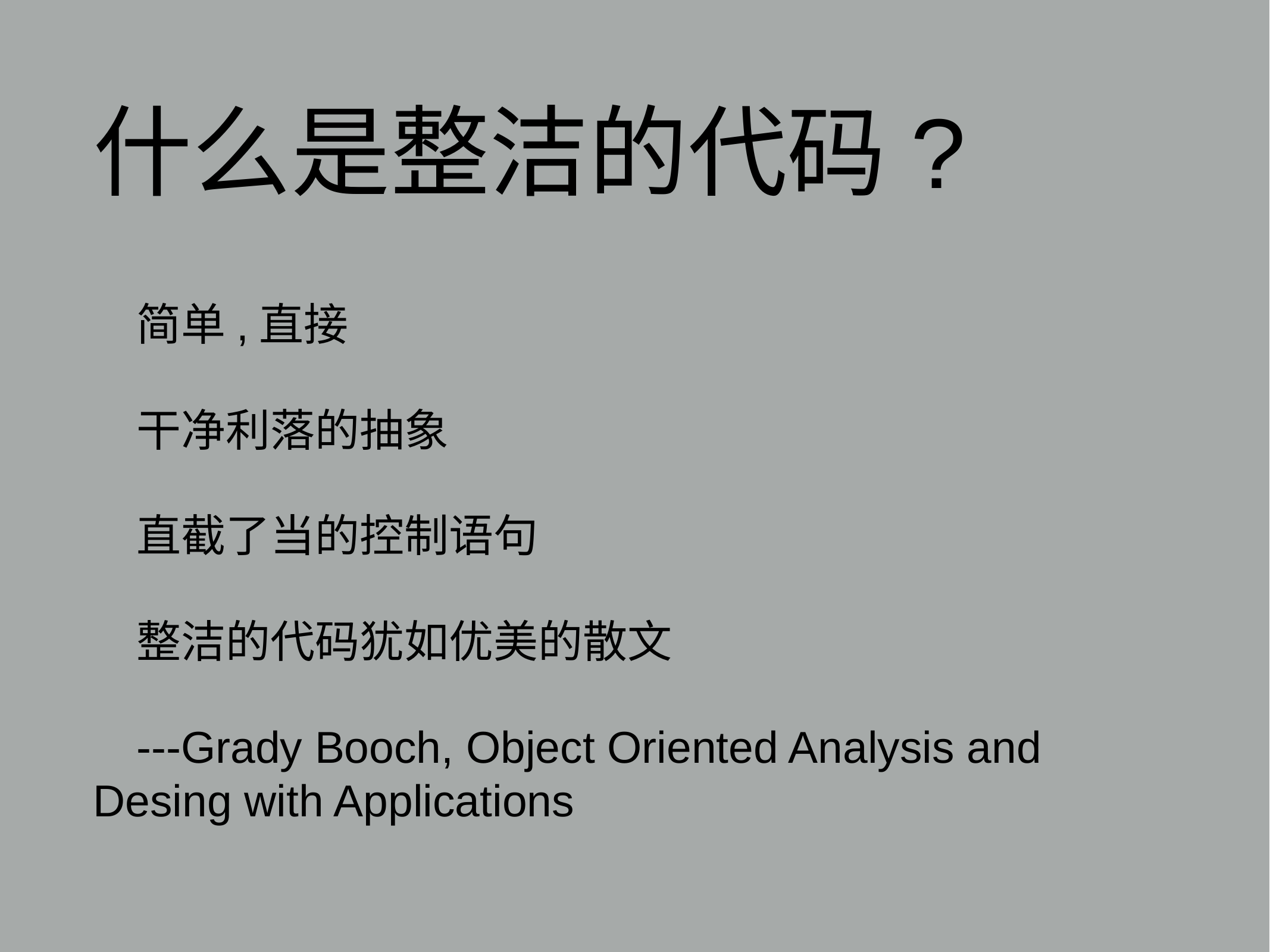

# 什么是整洁的代码?
简单,直接
干净利落的抽象
直截了当的控制语句
整洁的代码犹如优美的散文
---Grady Booch, Object Oriented Analysis and Desing with Applications